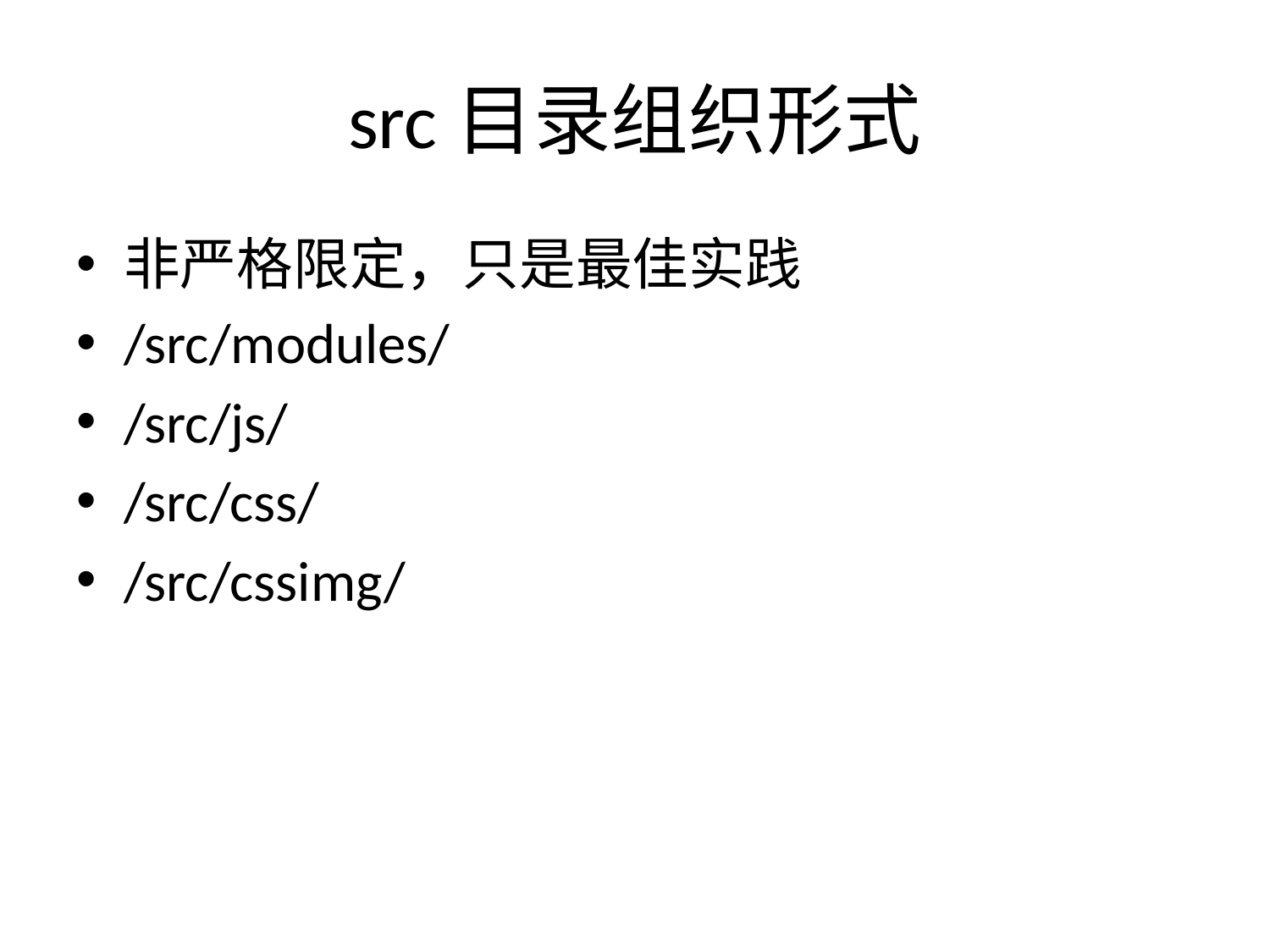

# src目录组织形式
非严格限定，只是最佳实践
/src/modules/
/src/js/
/src/css/
/src/cssimg/